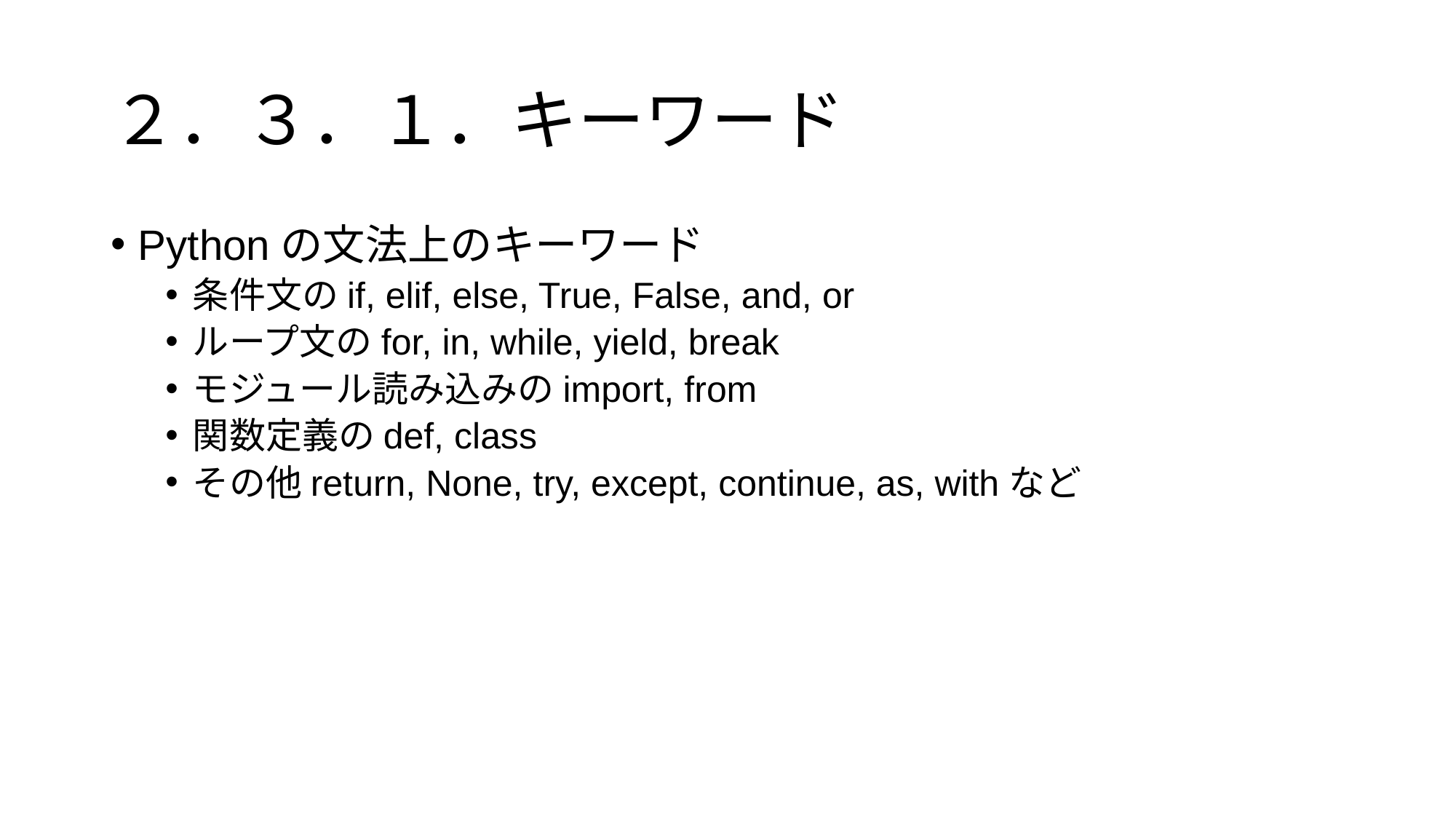

# ２．３．１．キーワード
Pythonの文法上のキーワード
条件文のif, elif, else, True, False, and, or
ループ文のfor, in, while, yield, break
モジュール読み込みのimport, from
関数定義のdef, class
その他return, None, try, except, continue, as, withなど